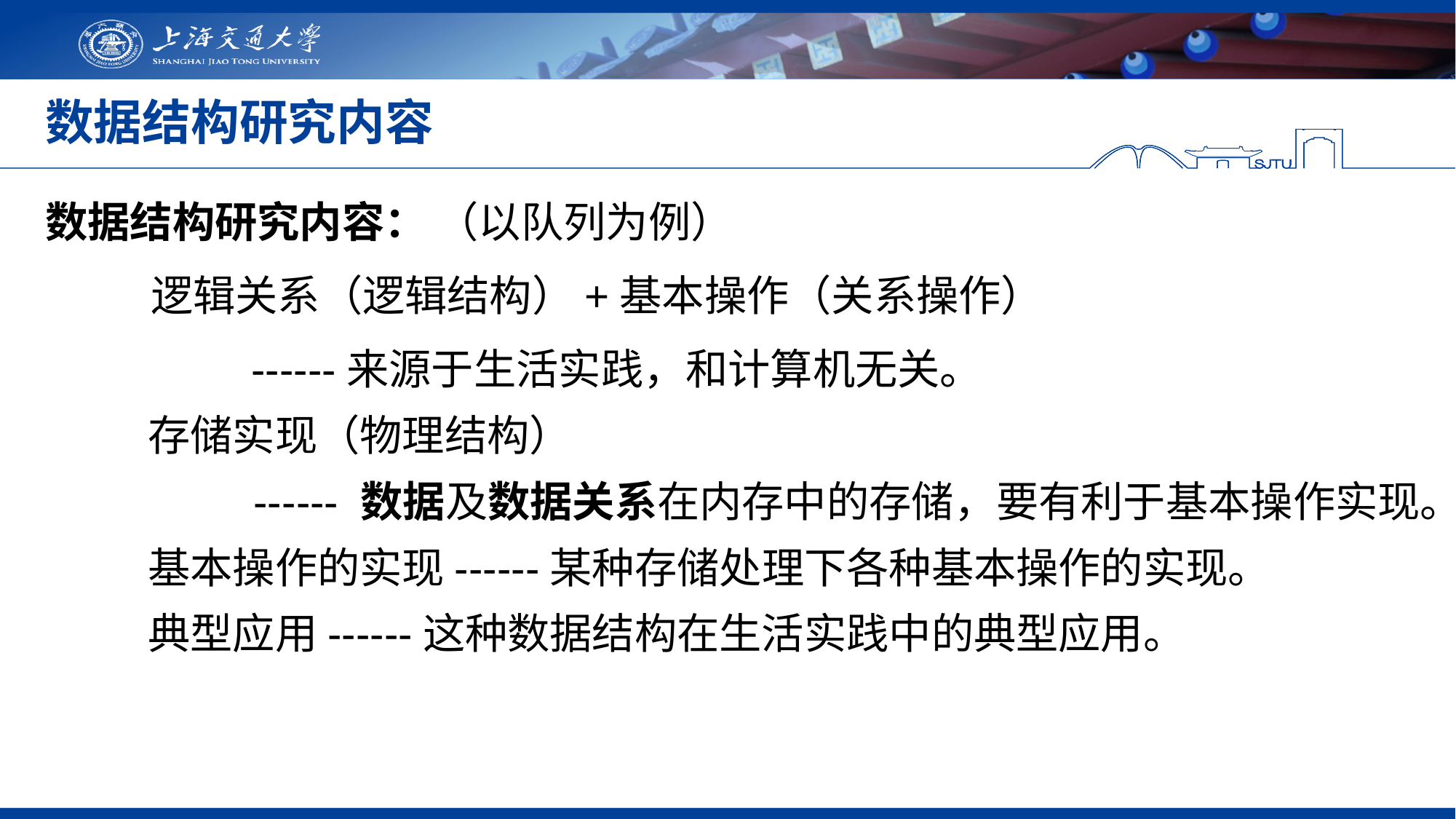

# 数据结构研究内容
数据结构研究内容： （以队列为例）
  逻辑关系（逻辑结构）+基本操作（关系操作）
           ------来源于生活实践，和计算机无关。
    存储实现（物理结构）
             ------ 数据及数据关系在内存中的存储，要有利于基本操作实现。
    基本操作的实现------某种存储处理下各种基本操作的实现。
    典型应用------这种数据结构在生活实践中的典型应用。